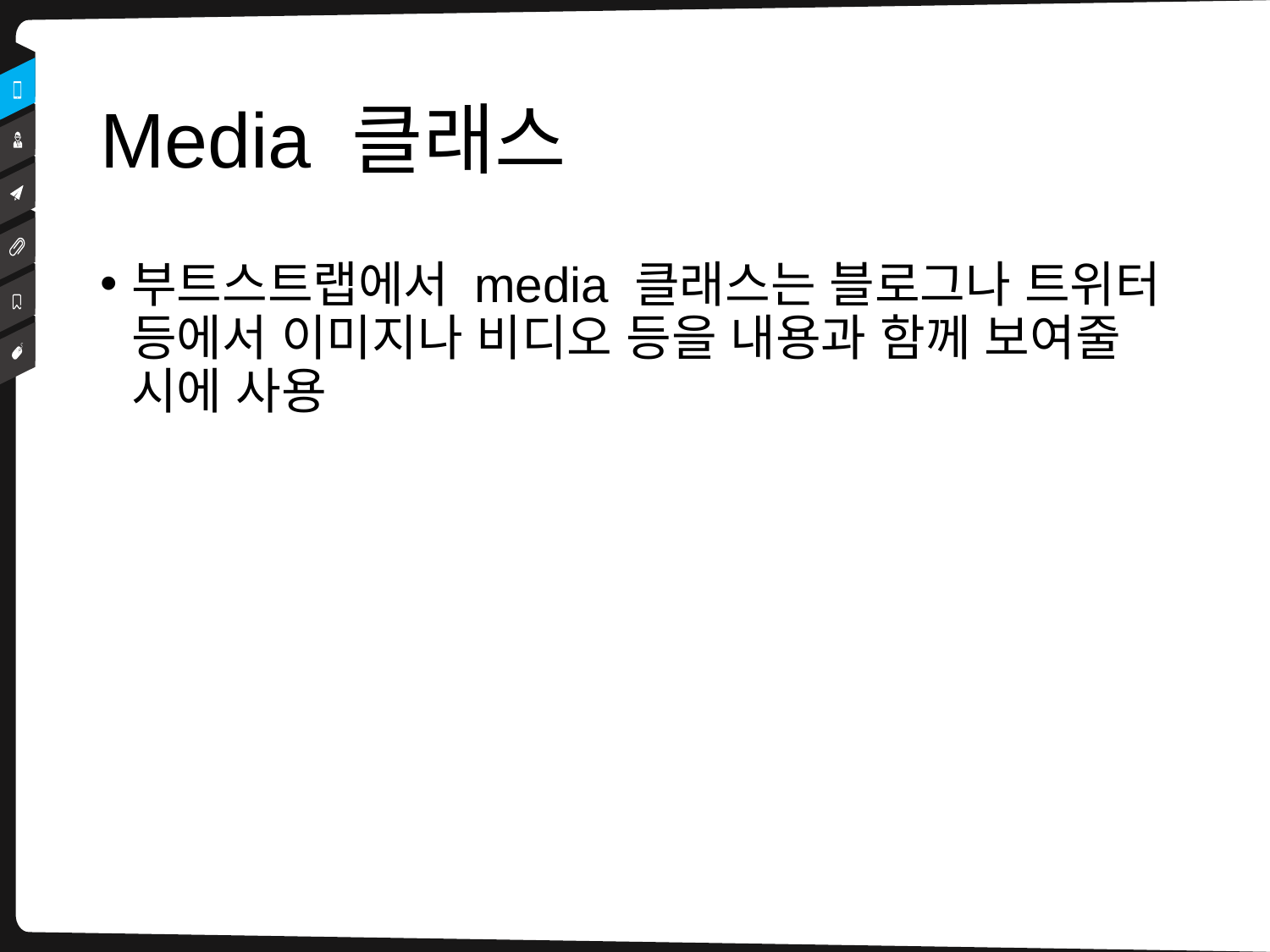

# Media 클래스
부트스트랩에서 media 클래스는 블로그나 트위터 등에서 이미지나 비디오 등을 내용과 함께 보여줄 시에 사용